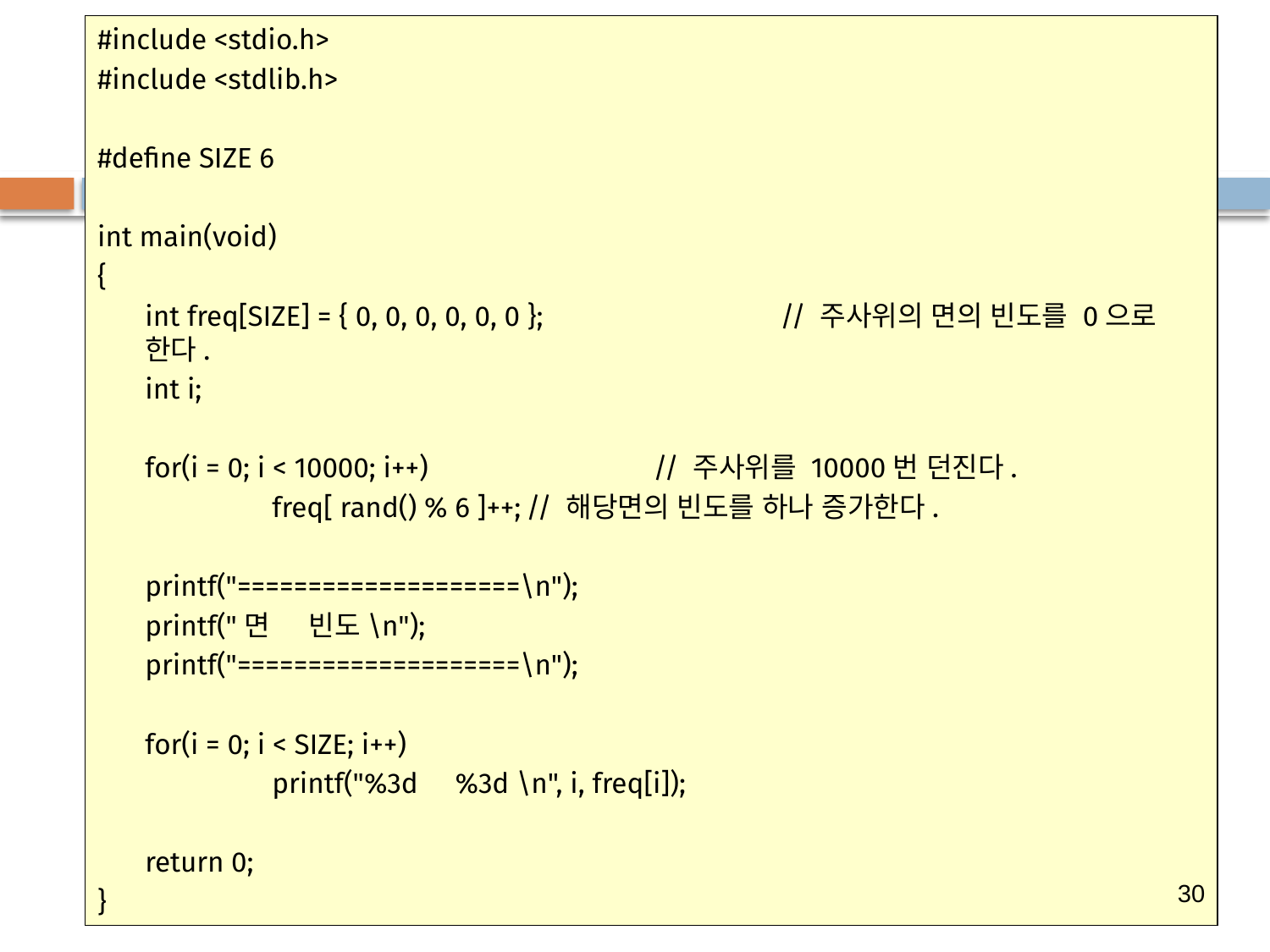

#include <stdio.h>
#include <stdlib.h>

#define SIZE 6

int main(void)
{
	int freq[SIZE] = { 0, 0, 0, 0, 0, 0 };		// 주사위의 면의 빈도를 0으로 한다.
	int i;

	for(i = 0; i < 10000; i++)		// 주사위를 10000번 던진다.
		freq[ rand() % 6 ]++;	// 해당면의 빈도를 하나 증가한다.

	printf("====================\n");
	printf("면     빈도\n");
	printf("====================\n");

	for(i = 0; i < SIZE; i++)
		printf("%3d     %3d \n", i, freq[i]);

	return 0;
}
#
30